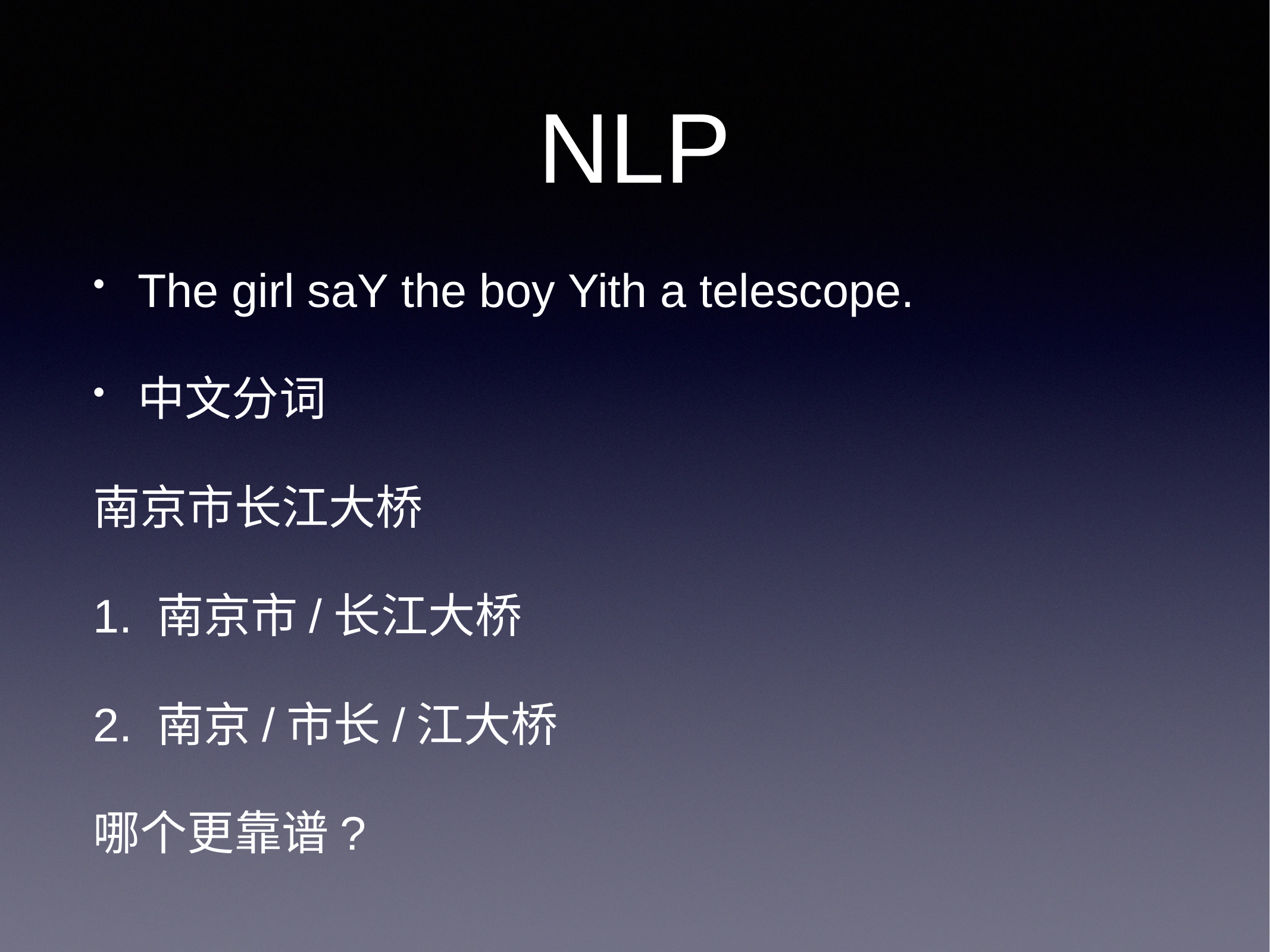

# NLP
The girl saY the boy Yith a telescope.
中文分词
南京市长江大桥
1. 南京市/长江大桥
2. 南京/市长/江大桥
哪个更靠谱?